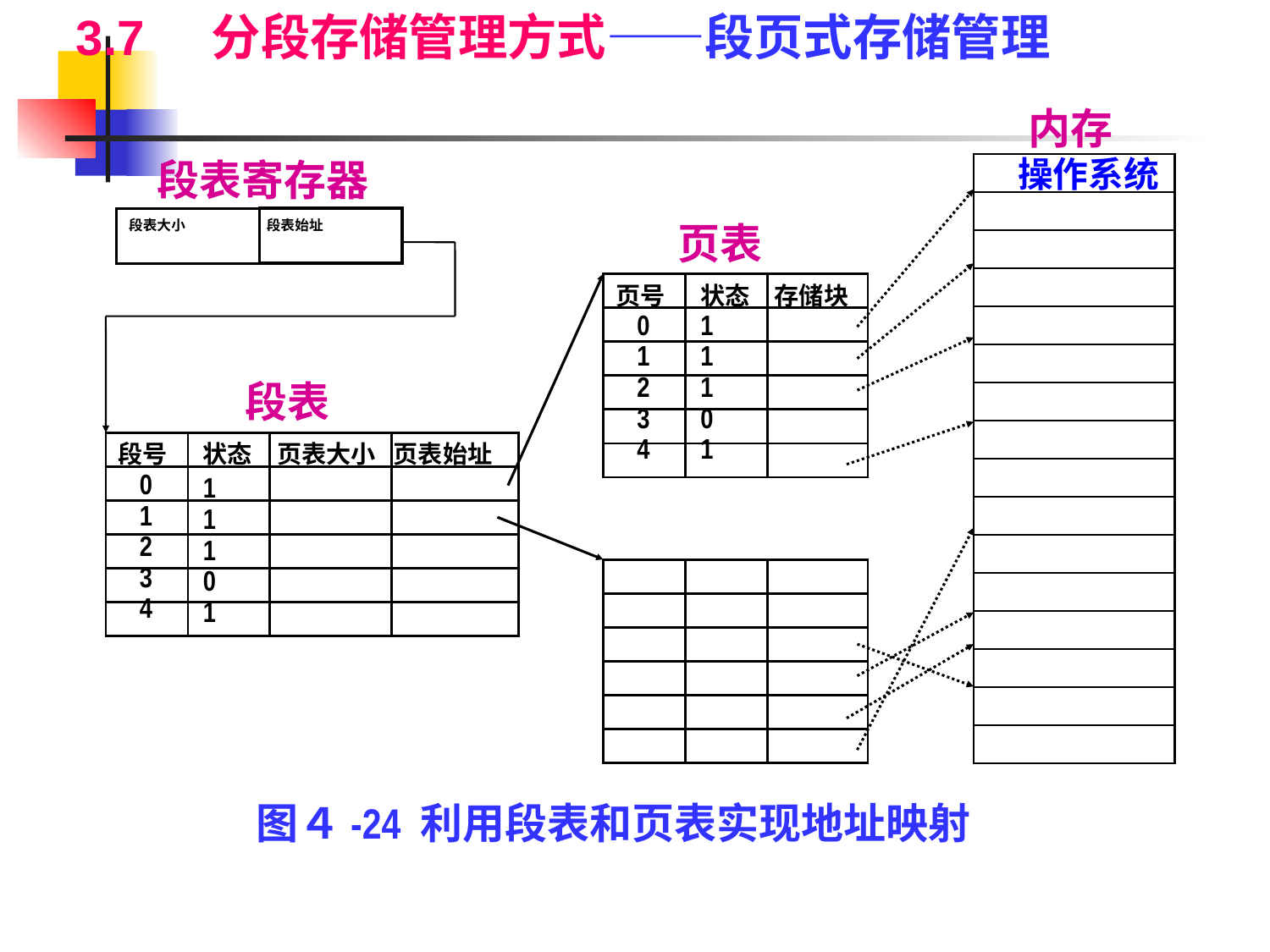

3.7    分段存储管理方式——段页式存储管理
内存
操作系统
段表寄存器
|  |
| --- |
|  |
|  |
|  |
|  |
|  |
|  |
|  |
|  |
|  |
|  |
|  |
|  |
|  |
|  |
|  |

|  |  |
| --- | --- |
段表大小
段表始址
页表

|  |  |  |
| --- | --- | --- |
|  |  |  |
|  |  |  |
|  |  |  |
|  |  |  |
|  |  |  |
页号
状态
存储块
0
1
2
3
4

1
1
1
0
1

段表

|  |  |  |  |
| --- | --- | --- | --- |
|  |  |  |  |
|  |  |  |  |
|  |  |  |  |
|  |  |  |  |
|  |  |  |  |
段号
状态
页表大小
页表始址
0
1
2
3
4
1
1
1
0
1

|  |  |  |
| --- | --- | --- |
|  |  |  |
|  |  |  |
|  |  |  |
|  |  |  |
|  |  |  |

图４-24 利用段表和页表实现地址映射